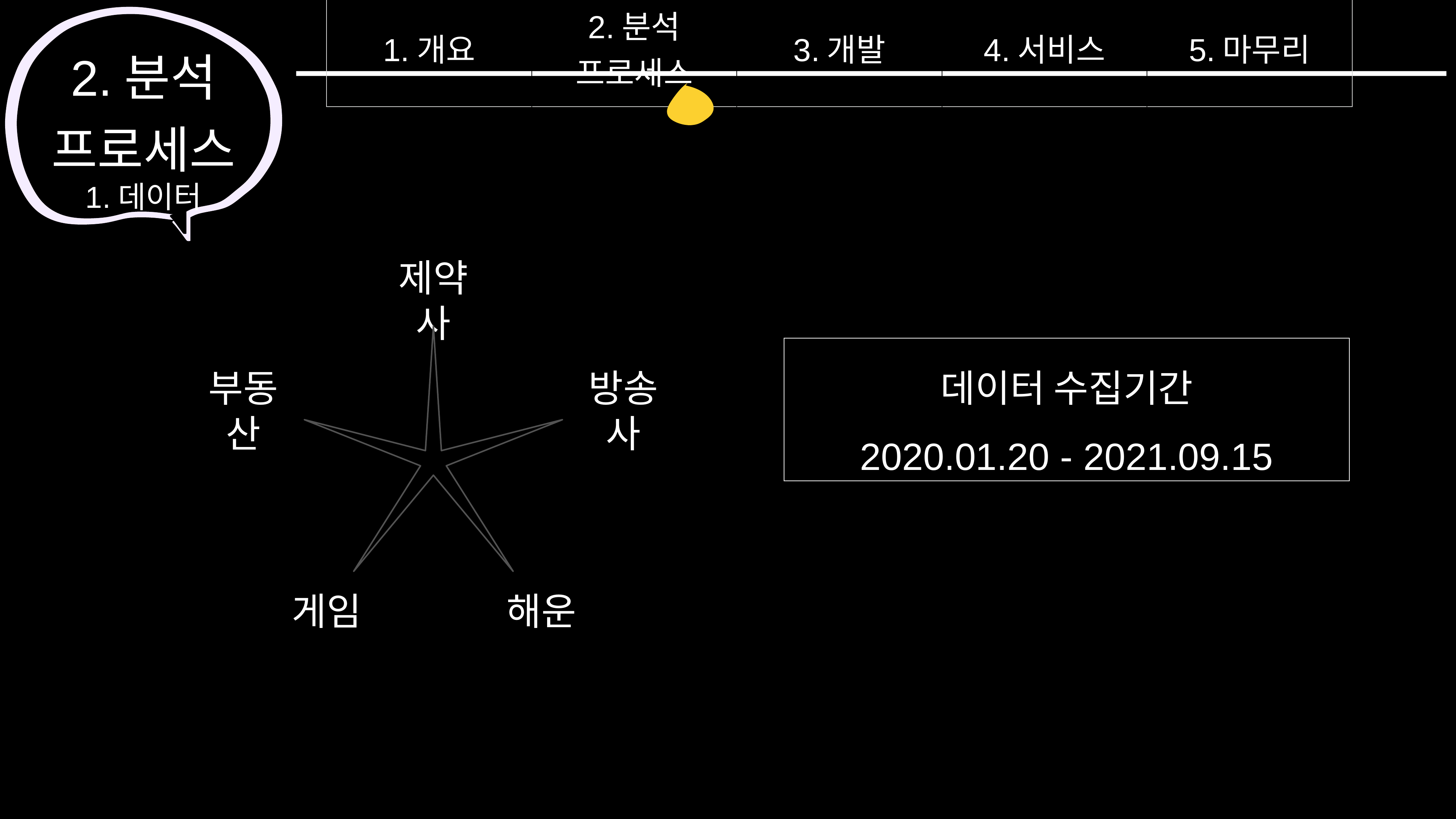

| 1.개요 | 2.분석 프로세스 | 3.개발 | 4.서비스 | 5.마무리 |
| --- | --- | --- | --- | --- |

2.분석
프로세스
1.데이터

제약사

데이터 수집기간
2020.01.20 - 2021.09.15
부동산
방송사
게임
해운